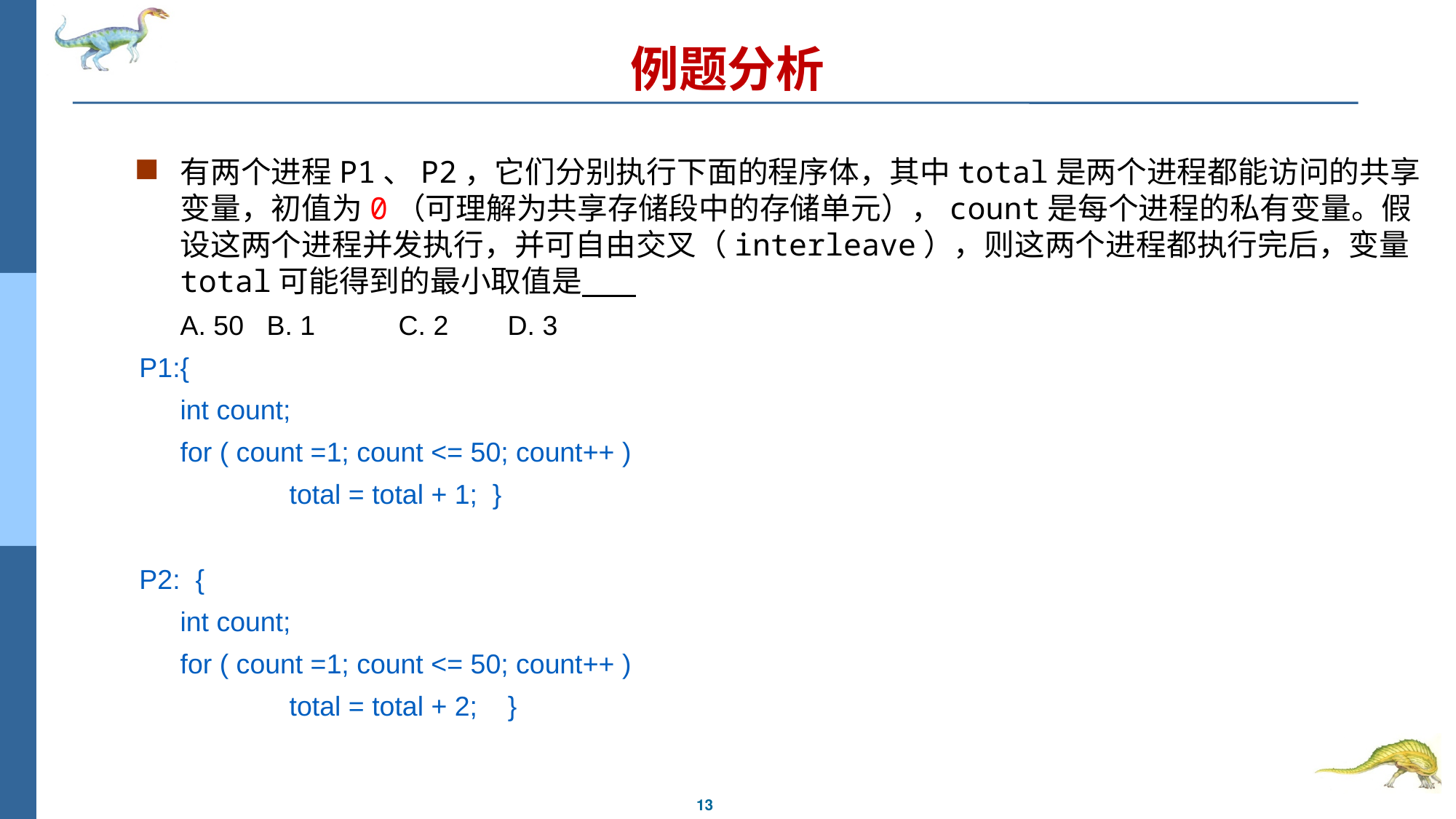

# 例题分析
有两个进程P1、P2，它们分别执行下面的程序体，其中total是两个进程都能访问的共享变量，初值为0（可理解为共享存储段中的存储单元），count是每个进程的私有变量。假设这两个进程并发执行，并可自由交叉（interleave），则这两个进程都执行完后，变量total可能得到的最小取值是
	A. 50   B. 1	C. 2	D. 3
P1:{
	int count;
	for ( count =1; count <= 50; count++ )
		total = total + 1;  }

P2:  {
	int count;
	for ( count =1; count <= 50; count++ )
		total = total + 2;    }